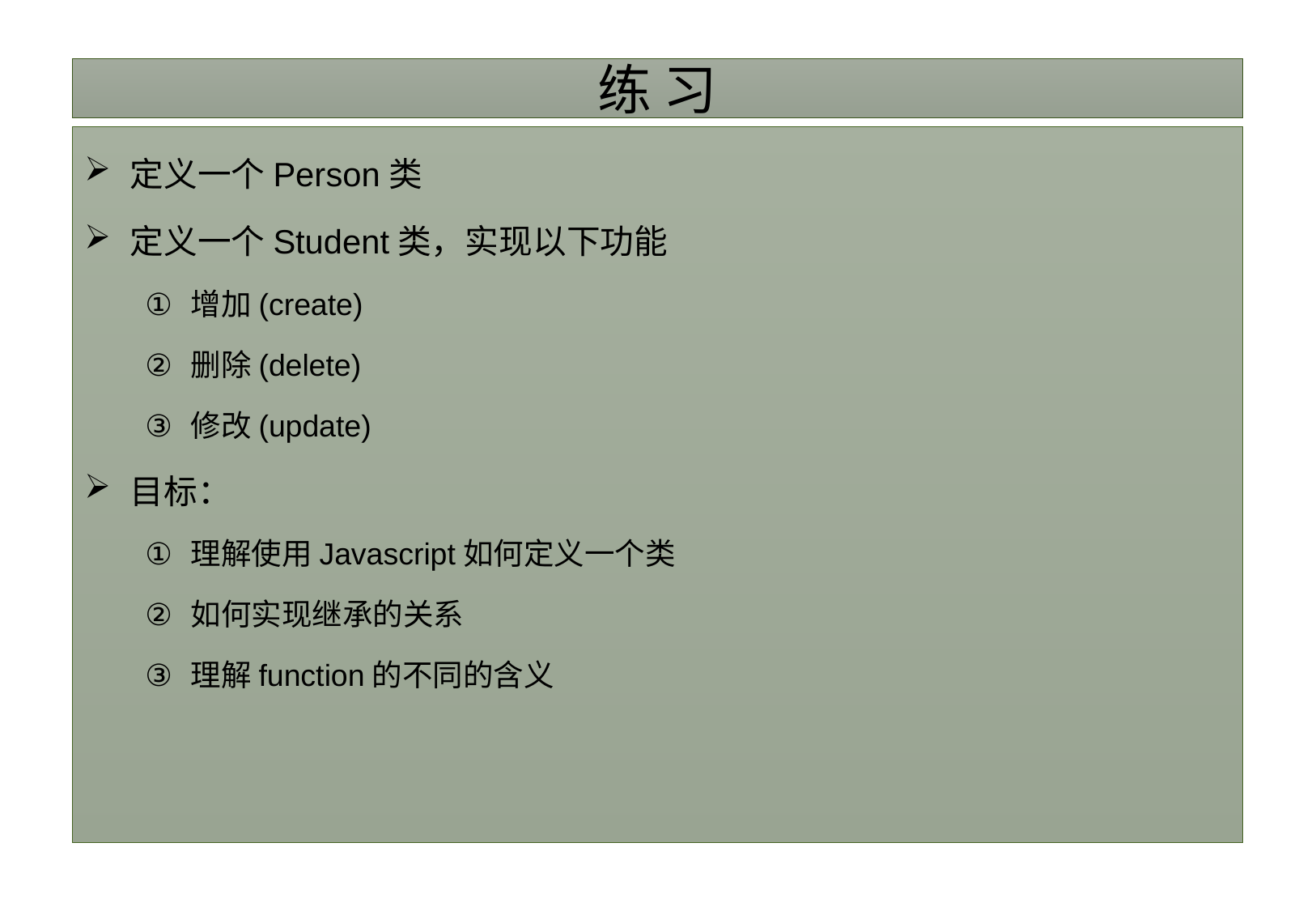

# 练 习
定义一个Person类
定义一个Student类，实现以下功能
增加(create)
删除(delete)
修改(update)
目标：
理解使用Javascript如何定义一个类
如何实现继承的关系
理解function的不同的含义